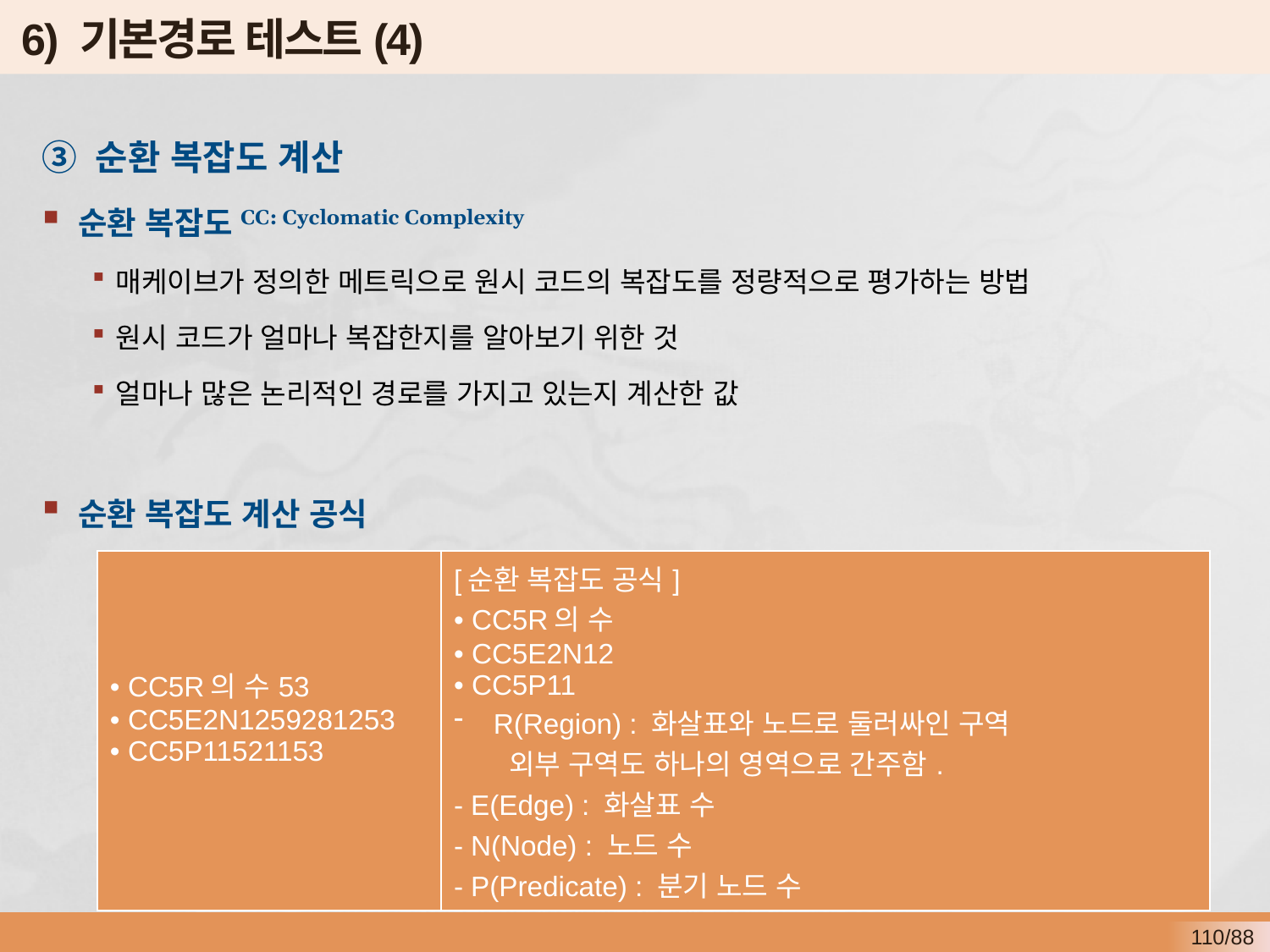

# 6) 기본경로 테스트(4)
③ 순환 복잡도 계산
순환 복잡도CC: Cyclomatic Complexity
매케이브가 정의한 메트릭으로 원시 코드의 복잡도를 정량적으로 평가하는 방법
원시 코드가 얼마나 복잡한지를 알아보기 위한 것
얼마나 많은 논리적인 경로를 가지고 있는지 계산한 값

순환 복잡도 계산 공식

| • CC5R의 수53 • CC5E2N1259281253 • CC5P11521153 | [순환 복잡도 공식] • CC5R의 수 • CC5E2N12 • CC5P11 R(Region) : 화살표와 노드로 둘러싸인 구역 외부 구역도 하나의 영역으로 간주함. - E(Edge) : 화살표 수 - N(Node) : 노드 수 - P(Predicate) : 분기 노드 수 |
| --- | --- |